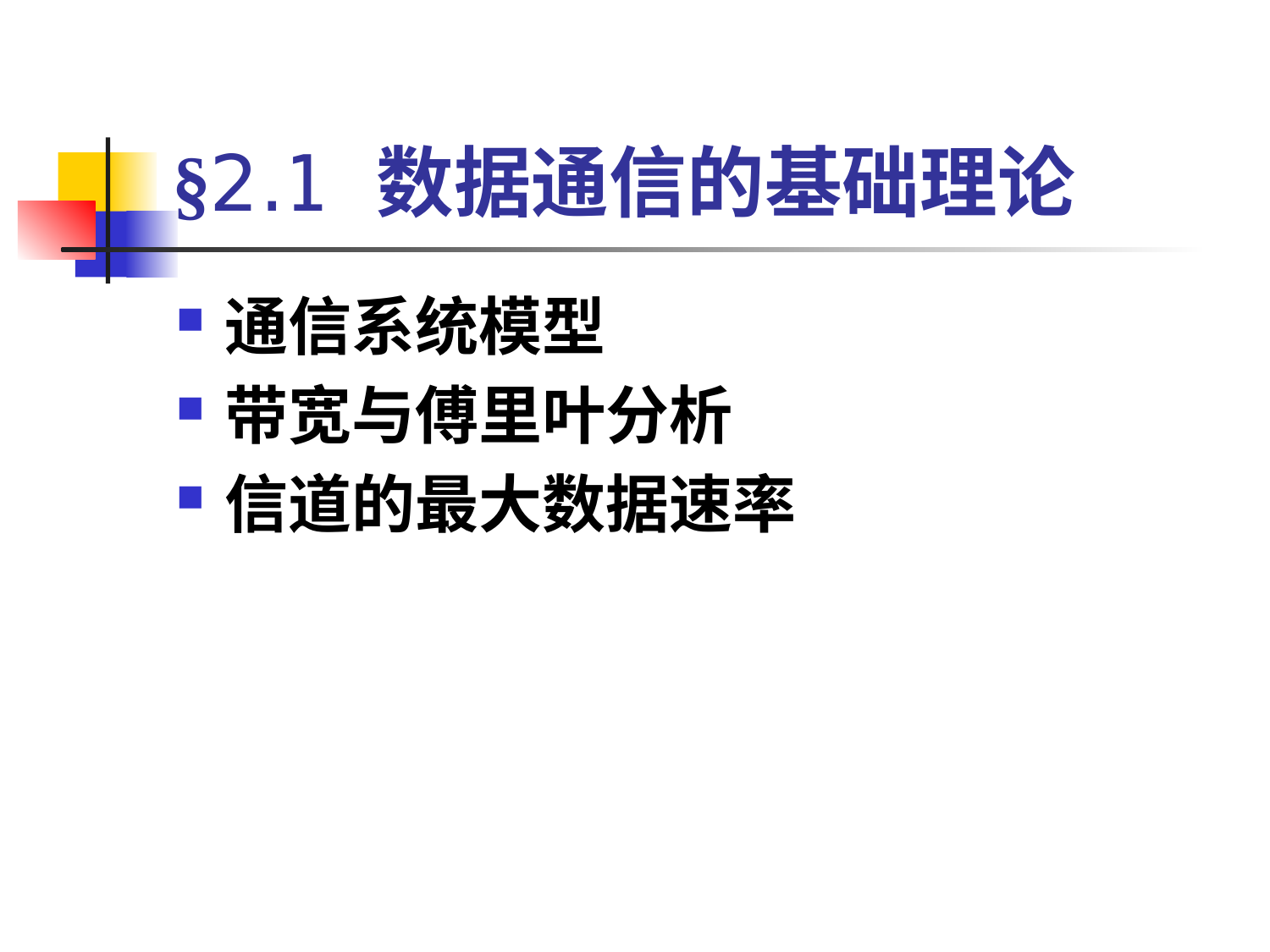

# §2.1 数据通信的基础理论
通信系统模型
带宽与傅里叶分析
信道的最大数据速率